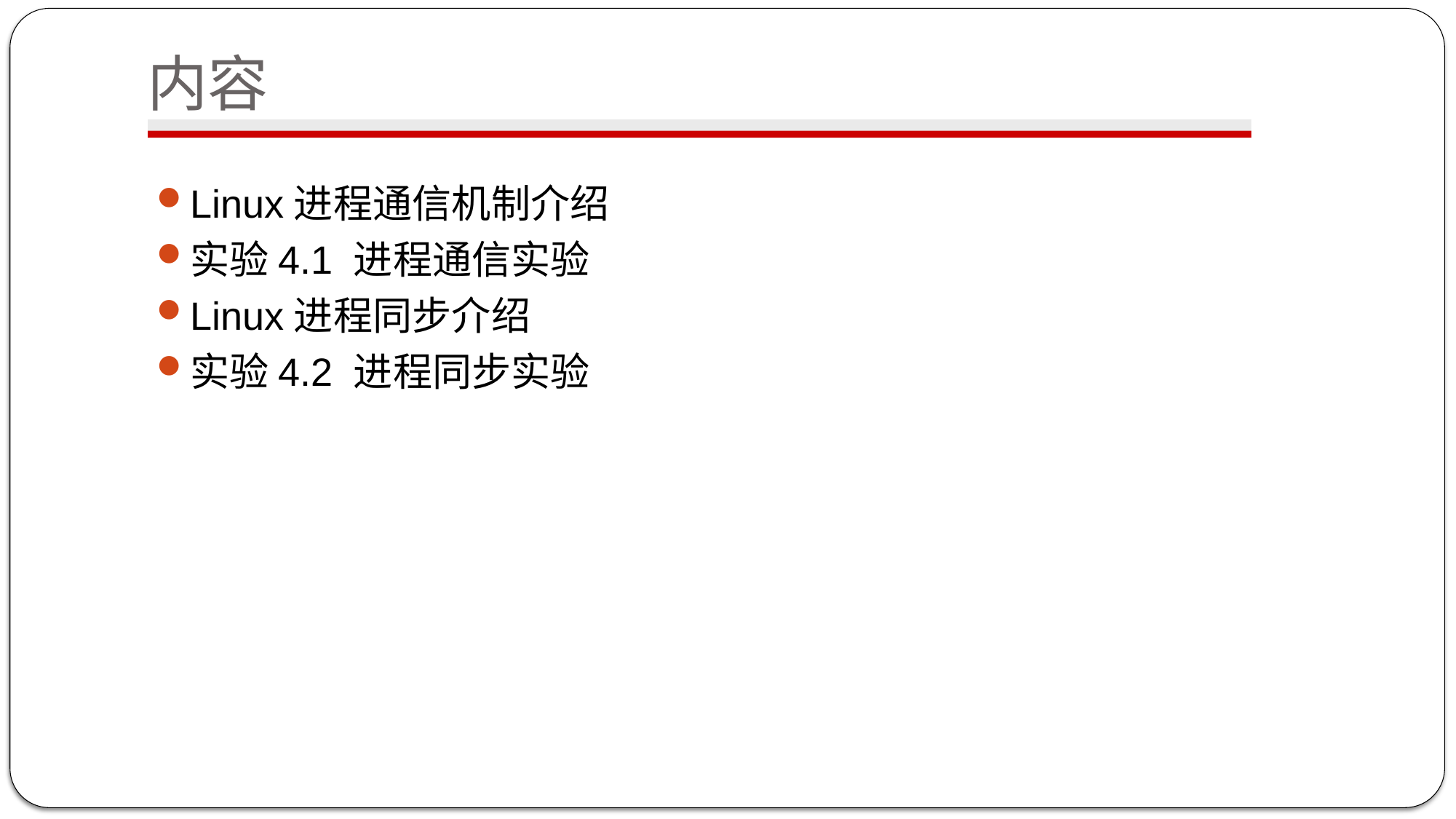

# 内容
Linux进程通信机制介绍
实验4.1 进程通信实验
Linux进程同步介绍
实验4.2 进程同步实验